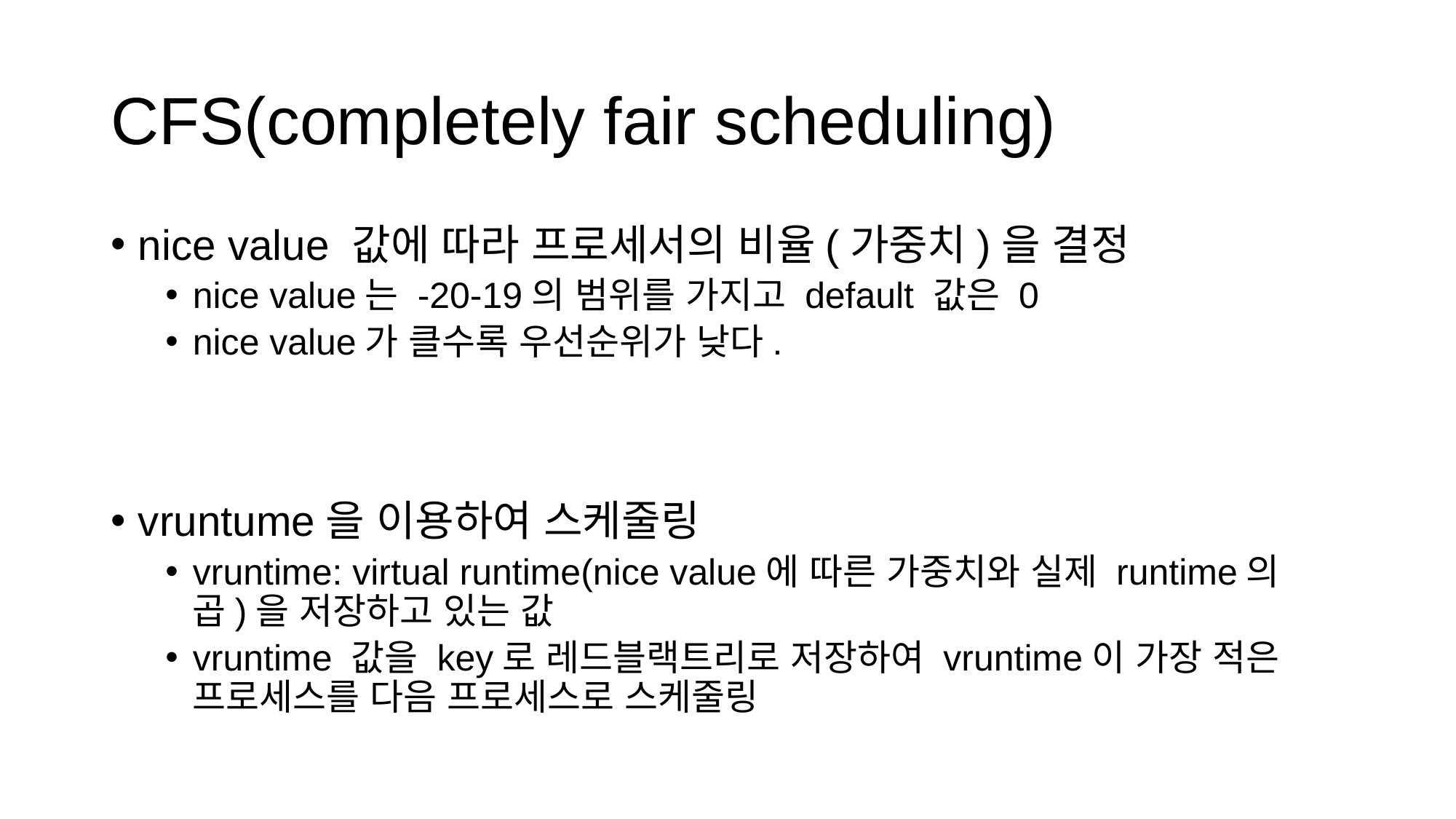

# CFS(completely fair scheduling)
nice value 값에 따라 프로세서의 비율(가중치)을 결정
nice value는 -20-19의 범위를 가지고 default 값은 0
nice value가 클수록 우선순위가 낮다.

vruntume을 이용하여 스케줄링
vruntime: virtual runtime(nice value에 따른 가중치와 실제 runtime의 곱)을 저장하고 있는 값
vruntime 값을 key로 레드블랙트리로 저장하여 vruntime이 가장 적은 프로세스를 다음 프로세스로 스케줄링